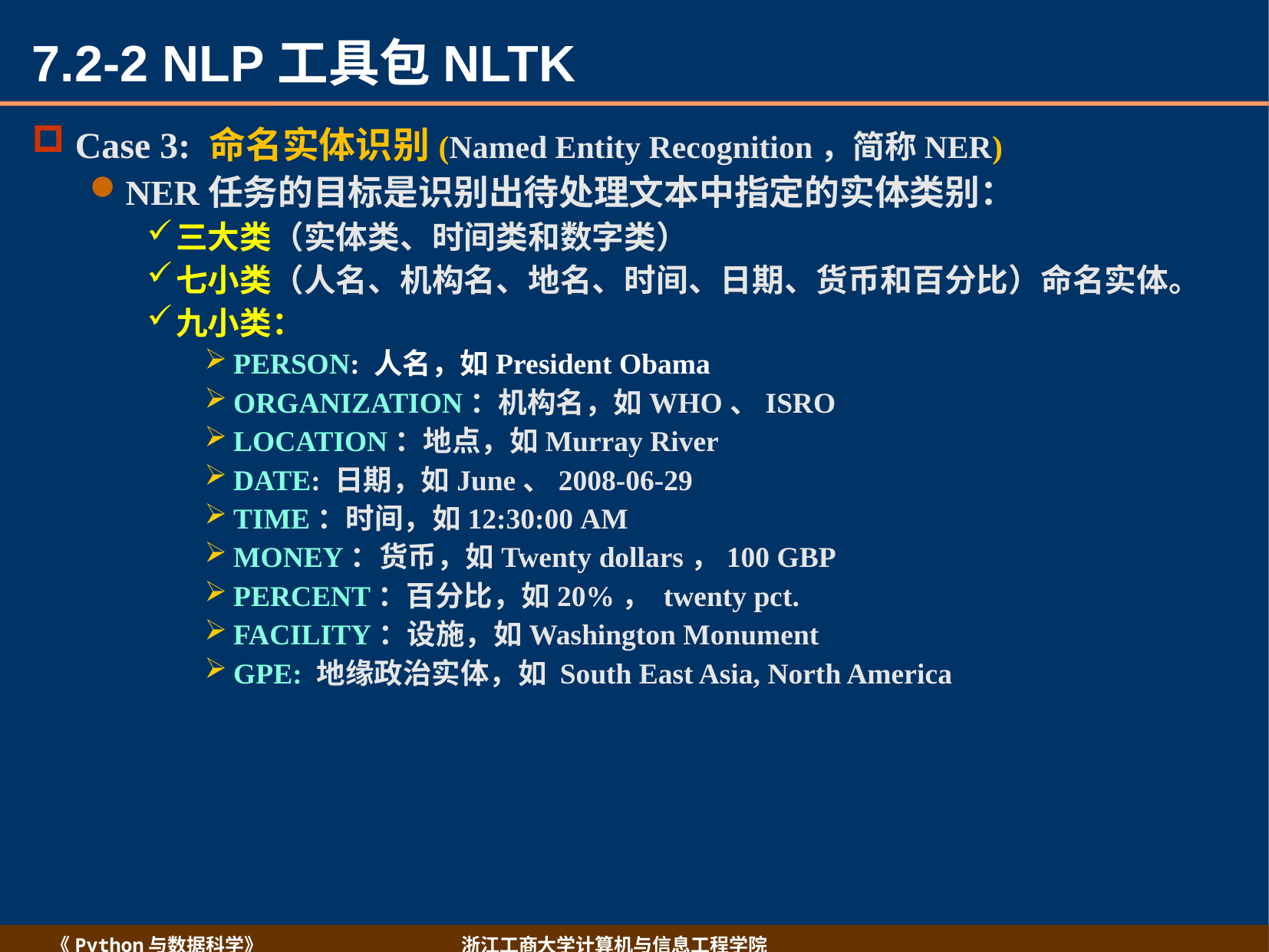

# 7.2-2 NLP工具包NLTK
Case 3: 命名实体识别(Named Entity Recognition，简称NER)
NER任务的目标是识别出待处理文本中指定的实体类别：
三大类（实体类、时间类和数字类）
七小类（人名、机构名、地名、时间、日期、货币和百分比）命名实体。
九小类：
PERSON: 人名，如President Obama
ORGANIZATION：机构名，如WHO、ISRO
LOCATION：地点，如Murray River
DATE: 日期，如June、2008-06-29
TIME：时间，如12:30:00 AM
MONEY：货币，如Twenty dollars，100 GBP
PERCENT：百分比，如20%， twenty pct.
FACILITY：设施，如Washington Monument
GPE: 地缘政治实体，如 South East Asia, North America